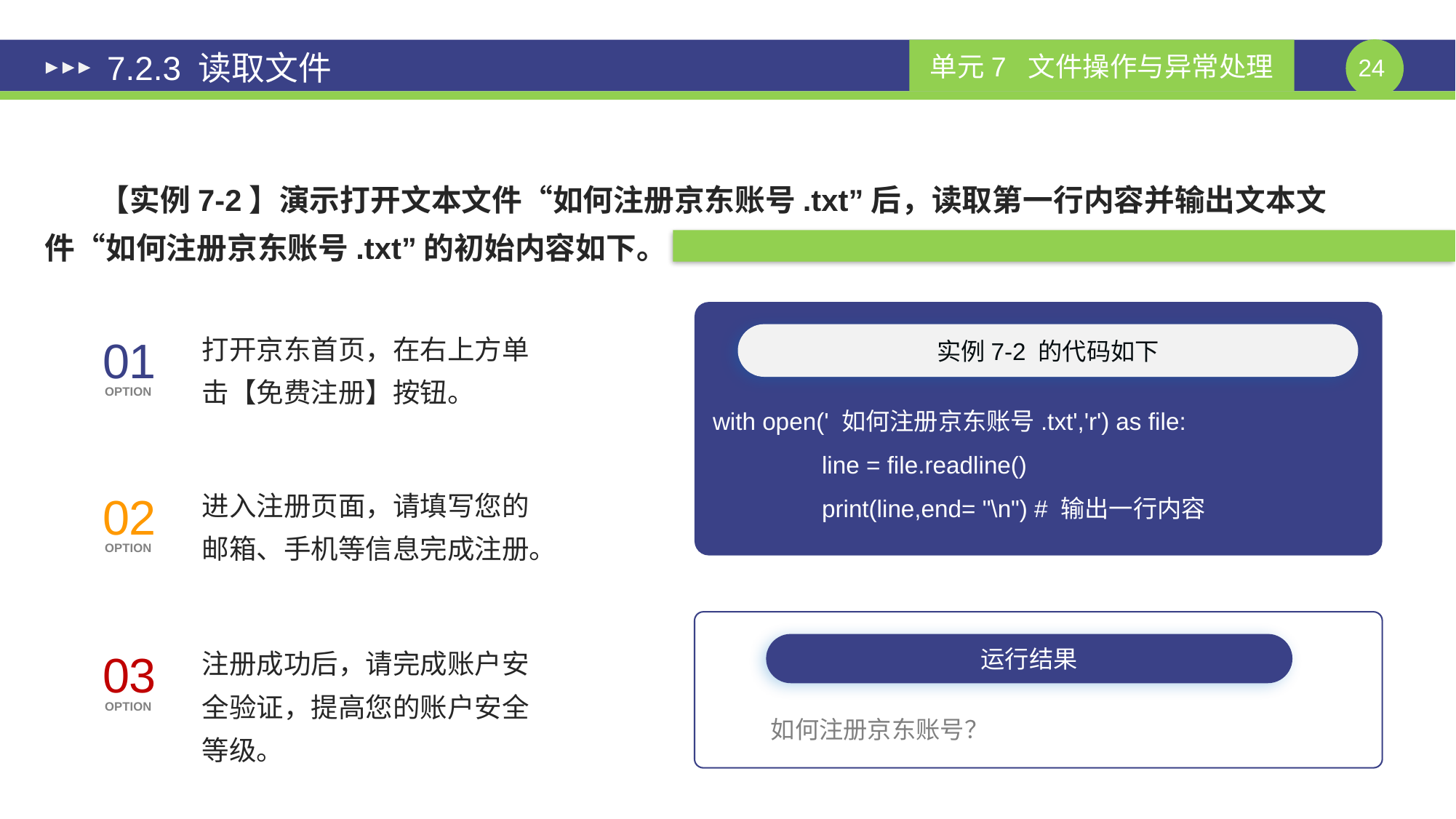

# 7.2.3 读取文件
【实例7-2】演示打开文本文件“如何注册京东账号.txt”后，读取第一行内容并输出文本文件“如何注册京东账号.txt”的初始内容如下。

打开京东首页，在右上方单击【免费注册】按钮。
实例7-2 的代码如下
01
OPTION
with open(' 如何注册京东账号.txt','r') as file:
	line = file.readline()
	print(line,end= "\n") # 输出一行内容
进入注册页面，请填写您的邮箱、手机等信息完成注册。
02
OPTION

注册成功后，请完成账户安全验证，提高您的账户安全等级。
运行结果
03
OPTION
如何注册京东账号？